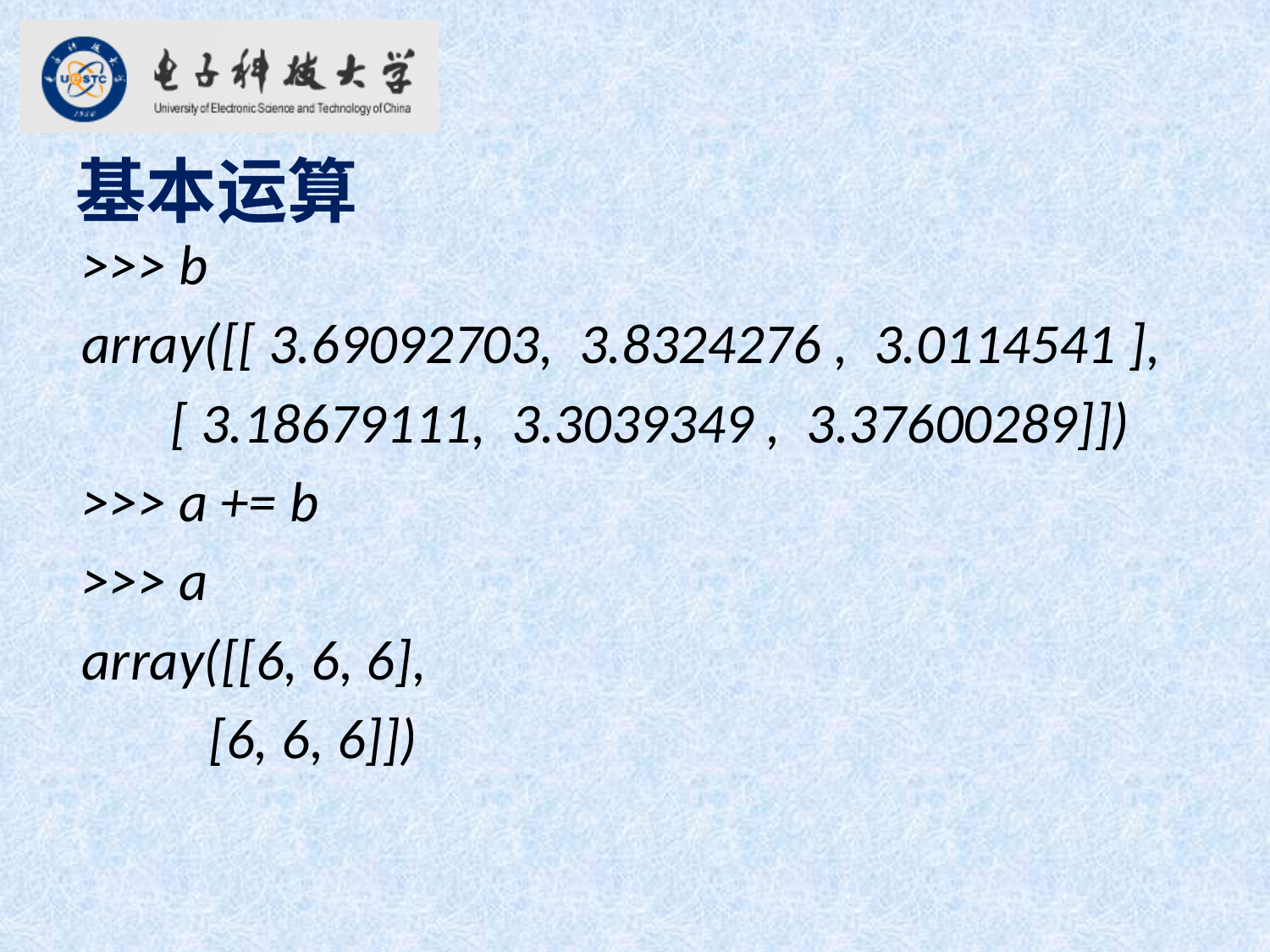

基本运算
>>> b
array([[ 3.69092703,  3.8324276 ,  3.0114541 ],
       [ 3.18679111,  3.3039349 ,  3.37600289]])
>>> a += b
>>> a
array([[6, 6, 6],
          [6, 6, 6]])